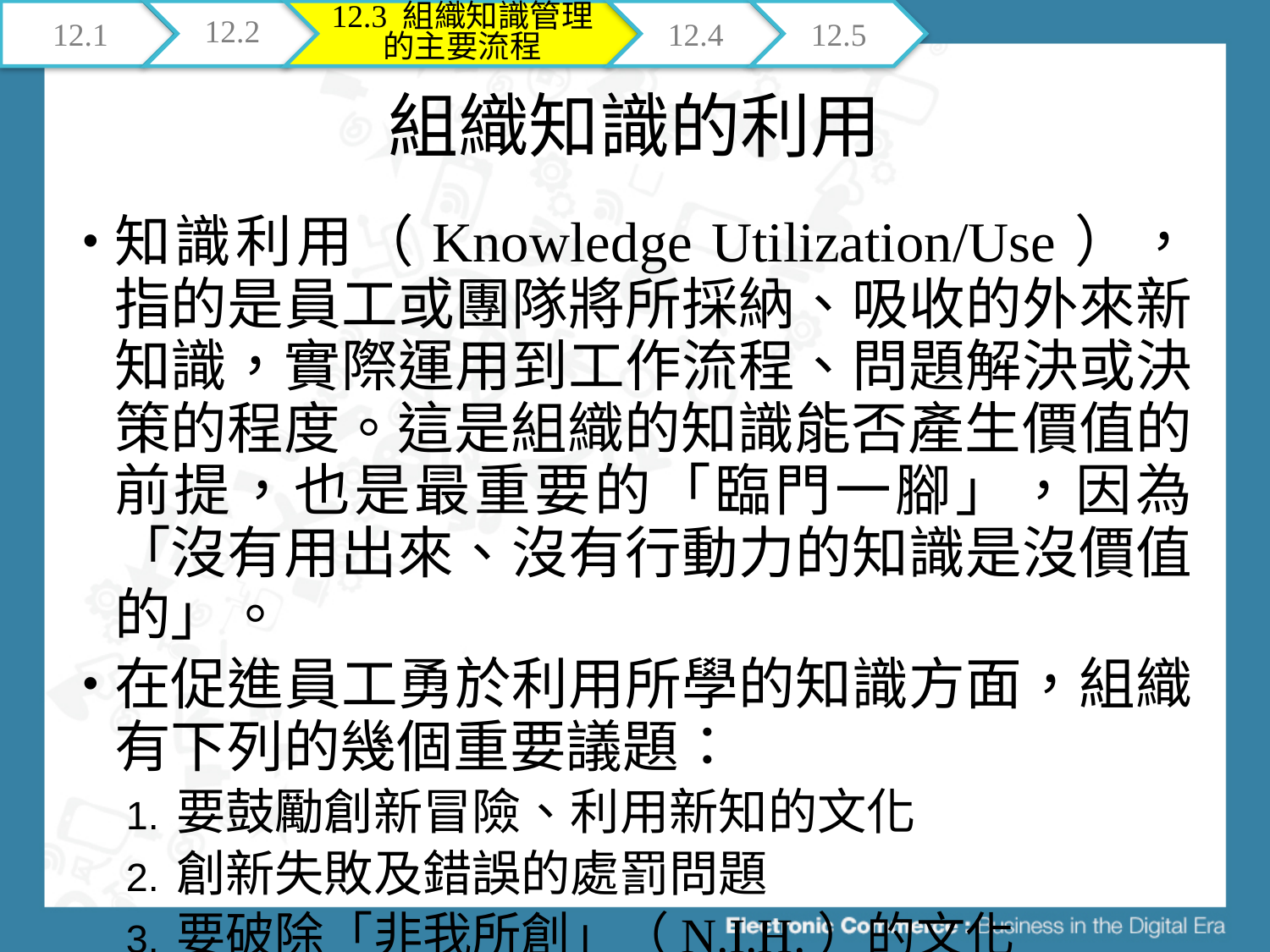

12.1
12.2
12.3 組織知識管理的主要流程
12.4
12.5
# 組織知識的利用
知識利用（Knowledge Utilization/Use），指的是員工或團隊將所採納、吸收的外來新知識，實際運用到工作流程、問題解決或決策的程度。這是組織的知識能否產生價值的前提，也是最重要的「臨門一腳」，因為「沒有用出來、沒有行動力的知識是沒價值的」。
在促進員工勇於利用所學的知識方面，組織有下列的幾個重要議題：
要鼓勵創新冒險、利用新知的文化
創新失敗及錯誤的處罰問題
要破除「非我所創」（N.I.H.）的文化